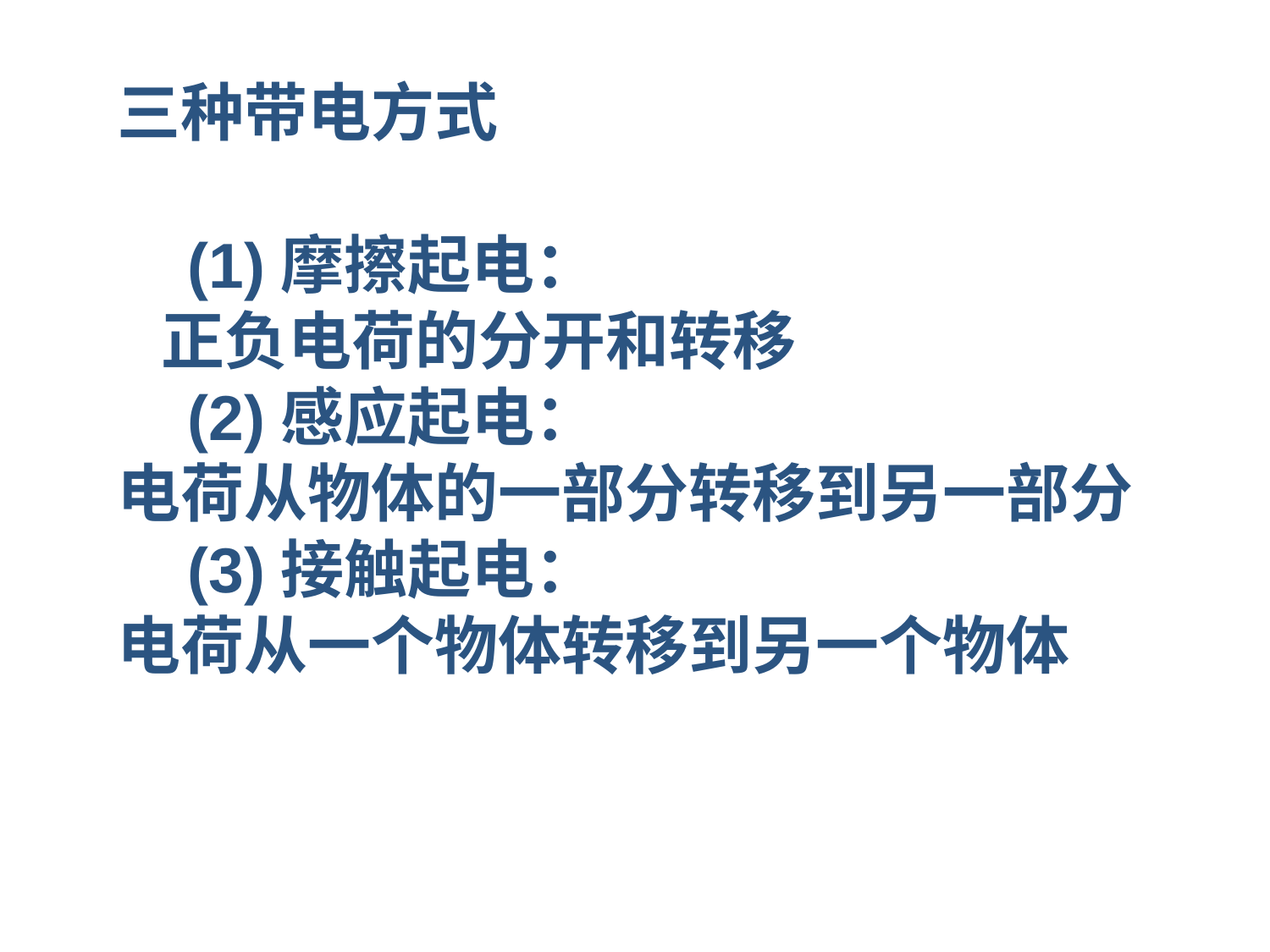

三种带电方式

    (1)摩擦起电：
  正负电荷的分开和转移
    (2)感应起电：
电荷从物体的一部分转移到另一部分
    (3)接触起电：
电荷从一个物体转移到另一个物体